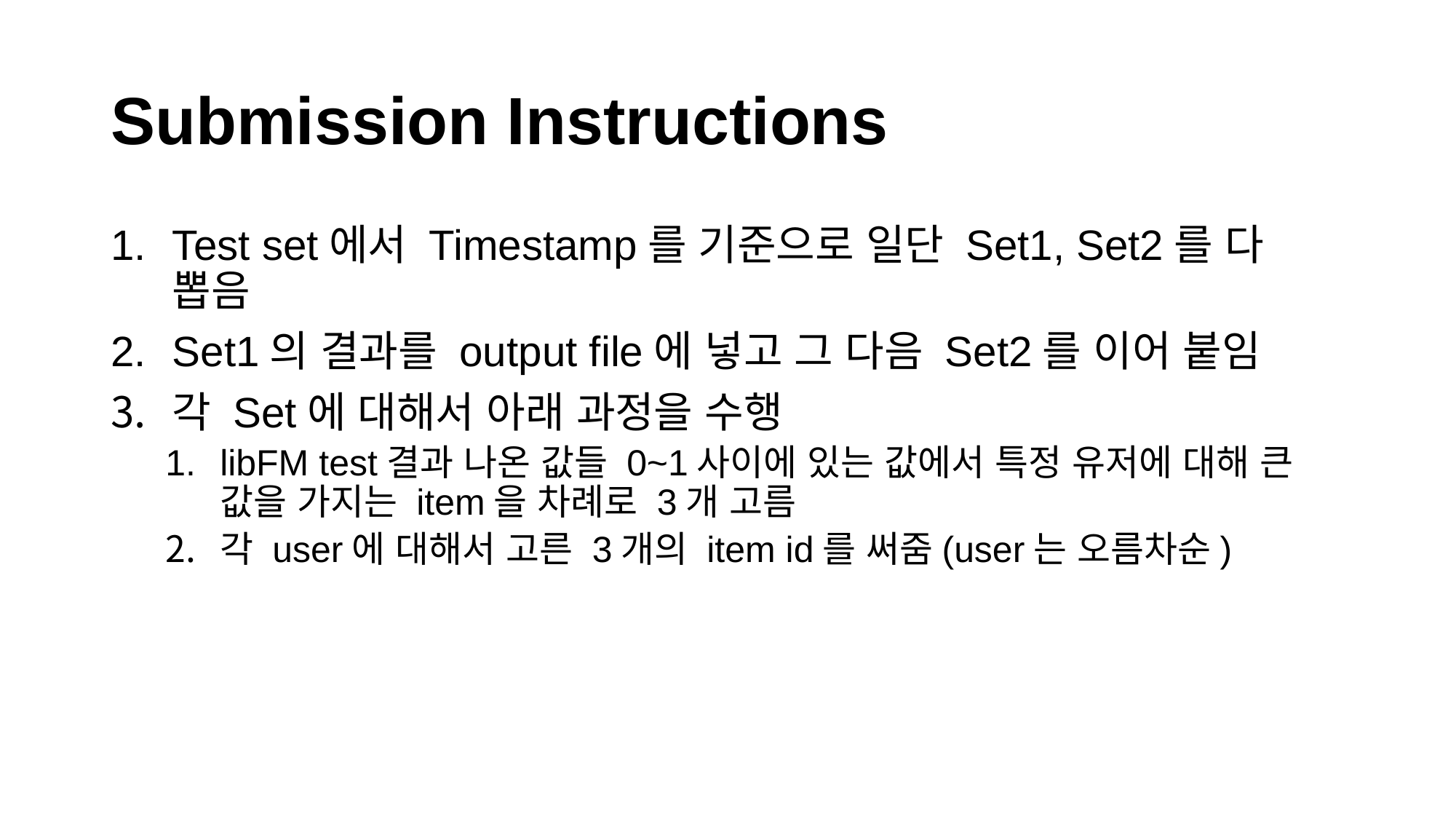

# Submission Instructions
Test set에서 Timestamp를 기준으로 일단 Set1, Set2를 다 뽑음
Set1의 결과를 output file에 넣고 그 다음 Set2를 이어 붙임
각 Set에 대해서 아래 과정을 수행
libFM test결과 나온 값들 0~1사이에 있는 값에서 특정 유저에 대해 큰 값을 가지는 item을 차례로 3개 고름
각 user에 대해서 고른 3개의 item id를 써줌(user는 오름차순)